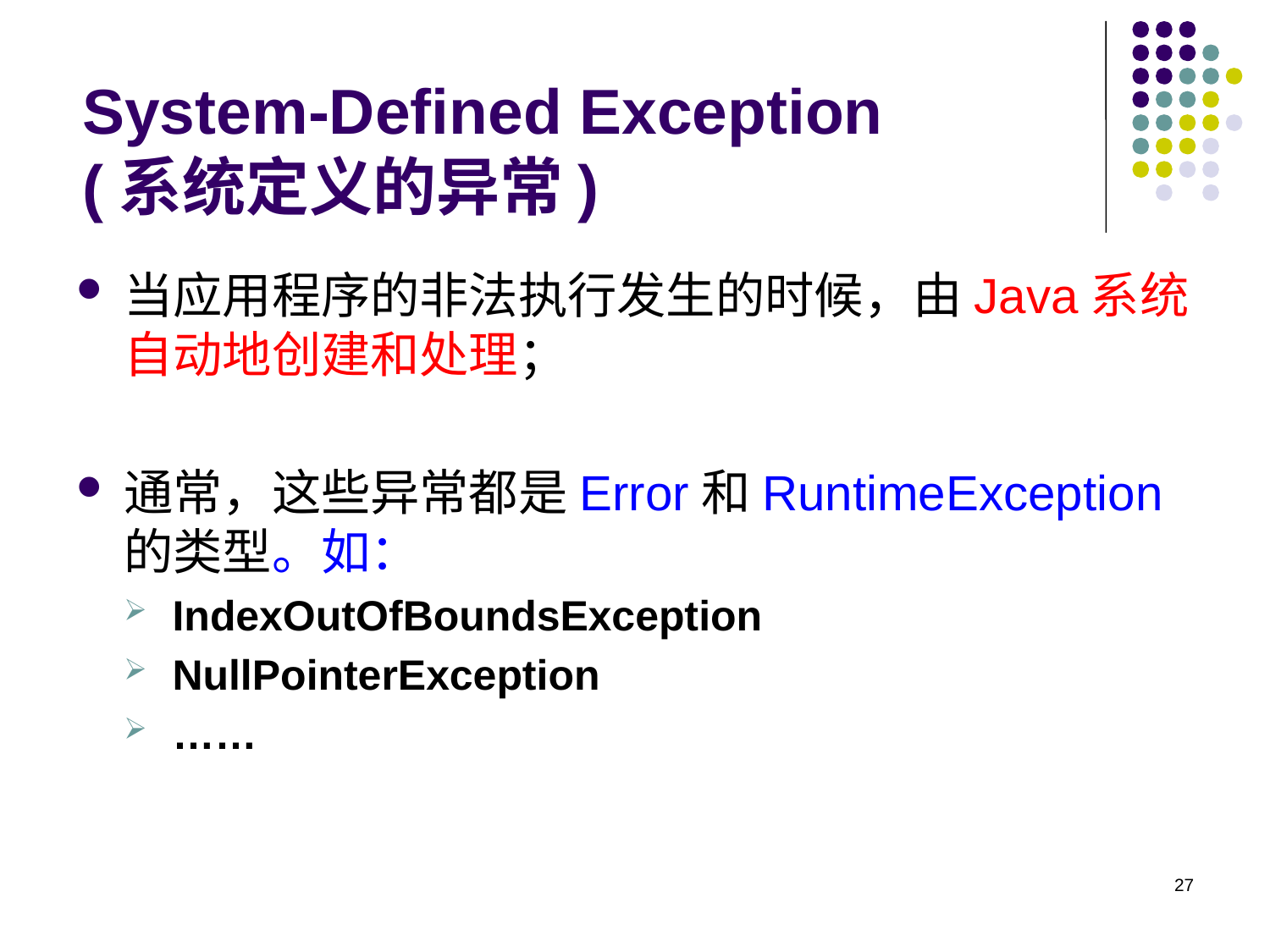

# System-Defined Exception (系统定义的异常)
当应用程序的非法执行发生的时候，由Java系统自动地创建和处理；

通常，这些异常都是Error和RuntimeException的类型。如：
IndexOutOfBoundsException
NullPointerException
……

27